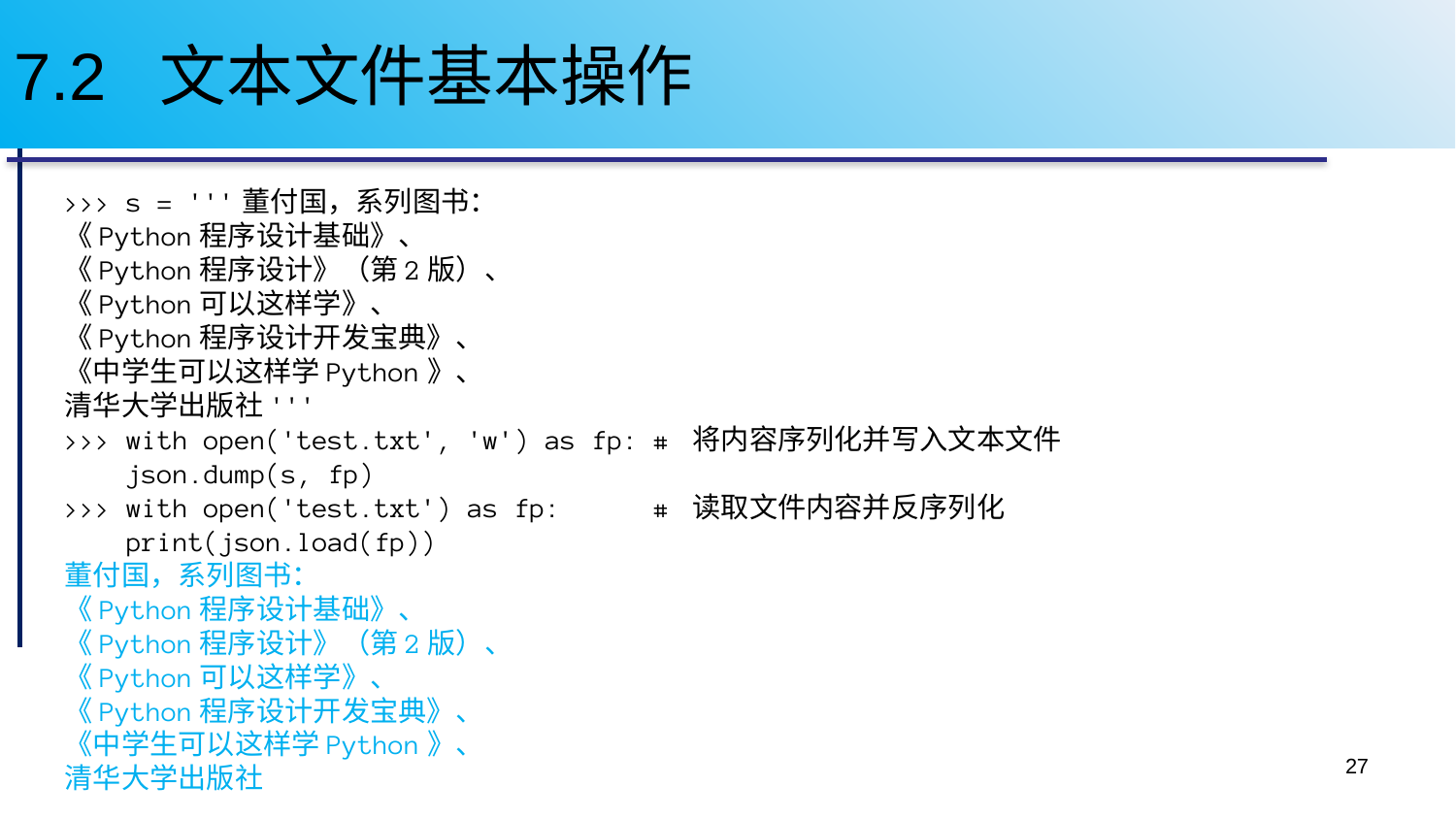

# 7.2  文本文件基本操作
>>> s = '''董付国，系列图书：
《Python程序设计基础》、
《Python程序设计》（第2版）、
《Python可以这样学》、
《Python程序设计开发宝典》、
《中学生可以这样学Python》、
清华大学出版社'''
>>> with open('test.txt', 'w') as fp: # 将内容序列化并写入文本文件
    json.dump(s, fp)
>>> with open('test.txt') as fp:      # 读取文件内容并反序列化
    print(json.load(fp))
董付国，系列图书：
《Python程序设计基础》、
《Python程序设计》（第2版）、
《Python可以这样学》、
《Python程序设计开发宝典》、
《中学生可以这样学Python》、
清华大学出版社
27